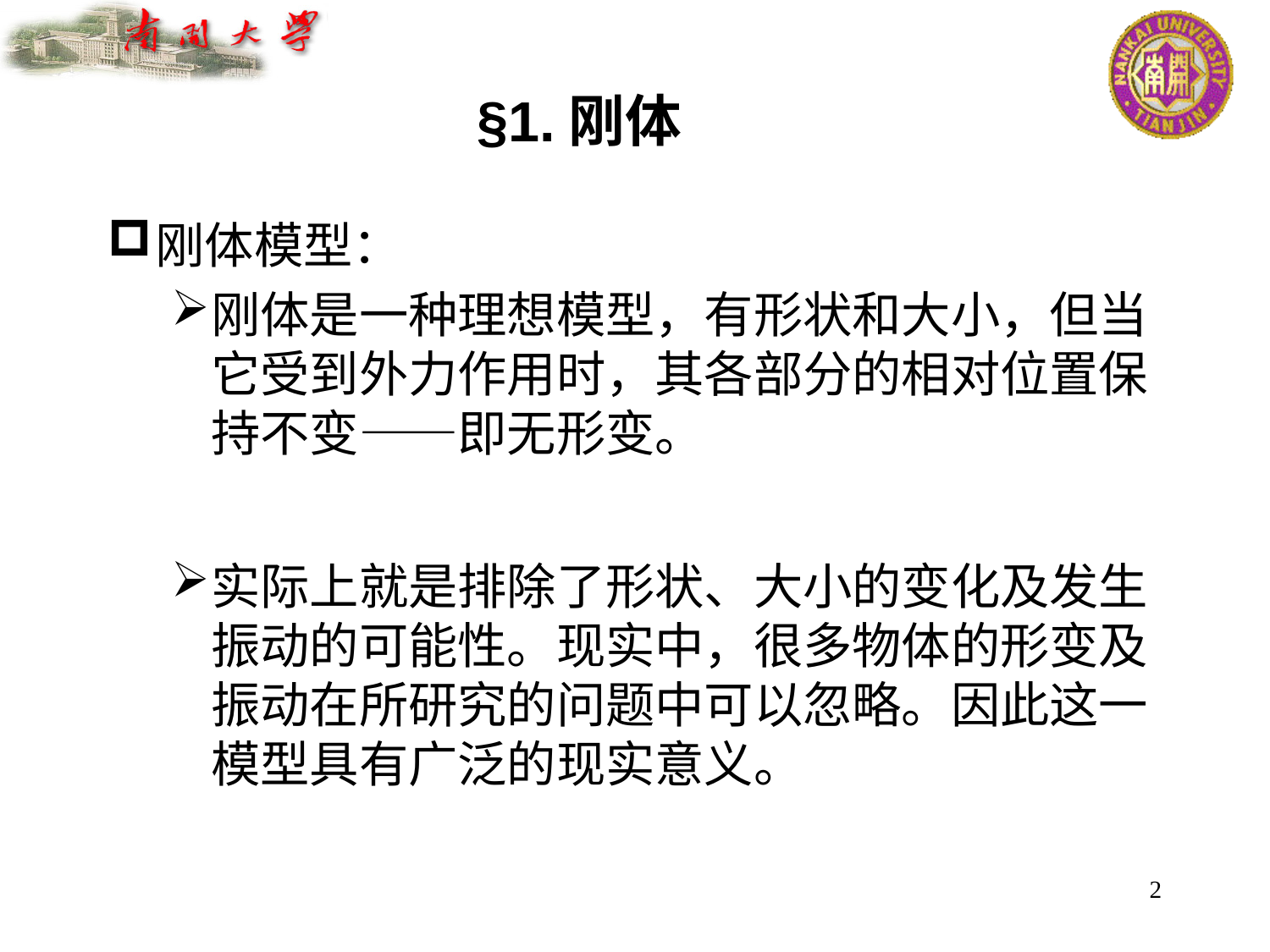

# §1.刚体
刚体模型：
刚体是一种理想模型，有形状和大小，但当它受到外力作用时，其各部分的相对位置保持不变——即无形变。

实际上就是排除了形状、大小的变化及发生振动的可能性。现实中，很多物体的形变及振动在所研究的问题中可以忽略。因此这一模型具有广泛的现实意义。

2